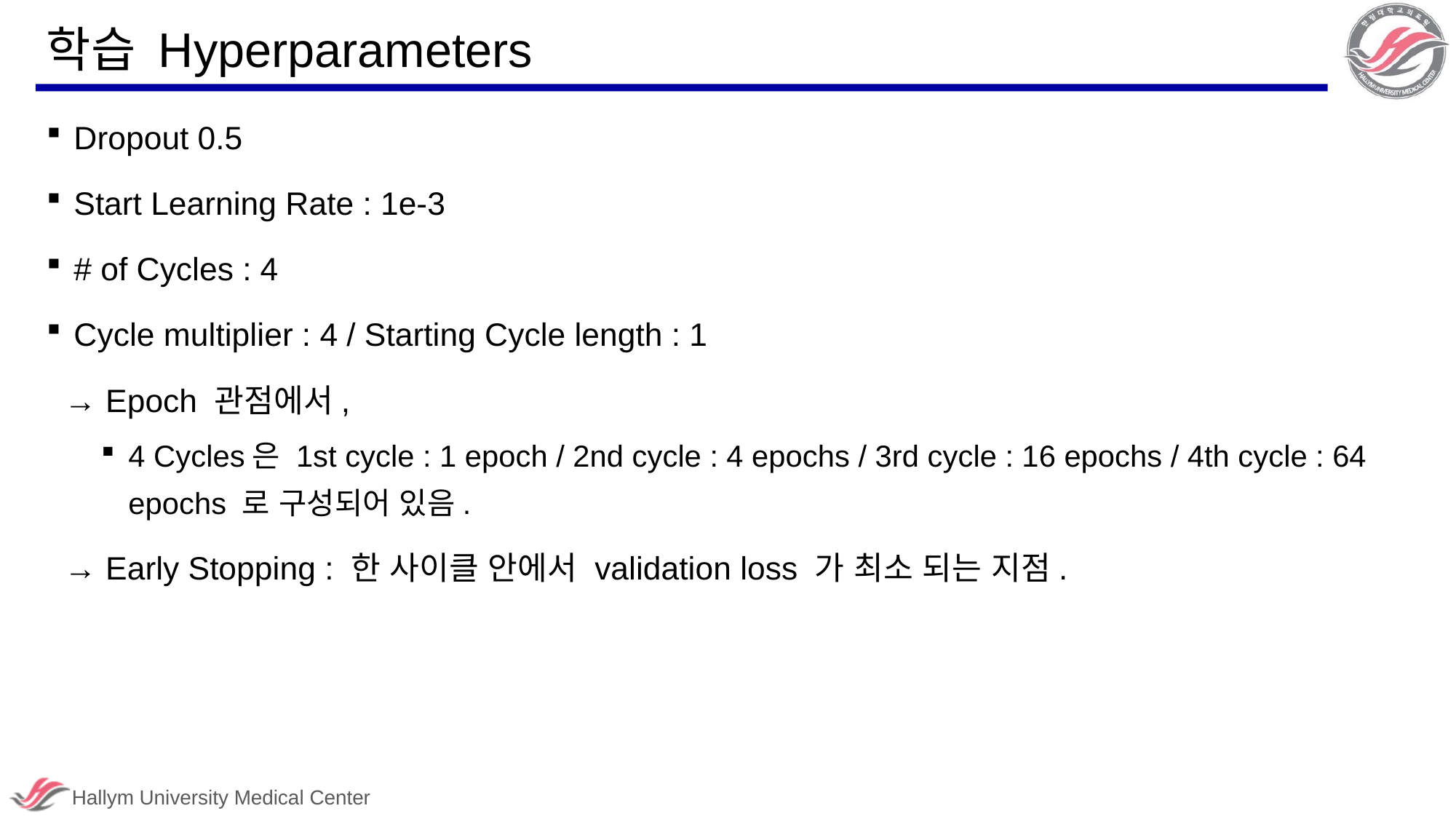

# 학습 Hyperparameters
Dropout 0.5
Start Learning Rate : 1e-3
# of Cycles : 4
Cycle multiplier : 4 / Starting Cycle length : 1
  → Epoch 관점에서,
4 Cycles은 1st cycle : 1 epoch / 2nd cycle : 4 epochs / 3rd cycle : 16 epochs / 4th cycle : 64 epochs 로 구성되어 있음.
  → Early Stopping : 한 사이클 안에서 validation loss 가 최소 되는 지점.